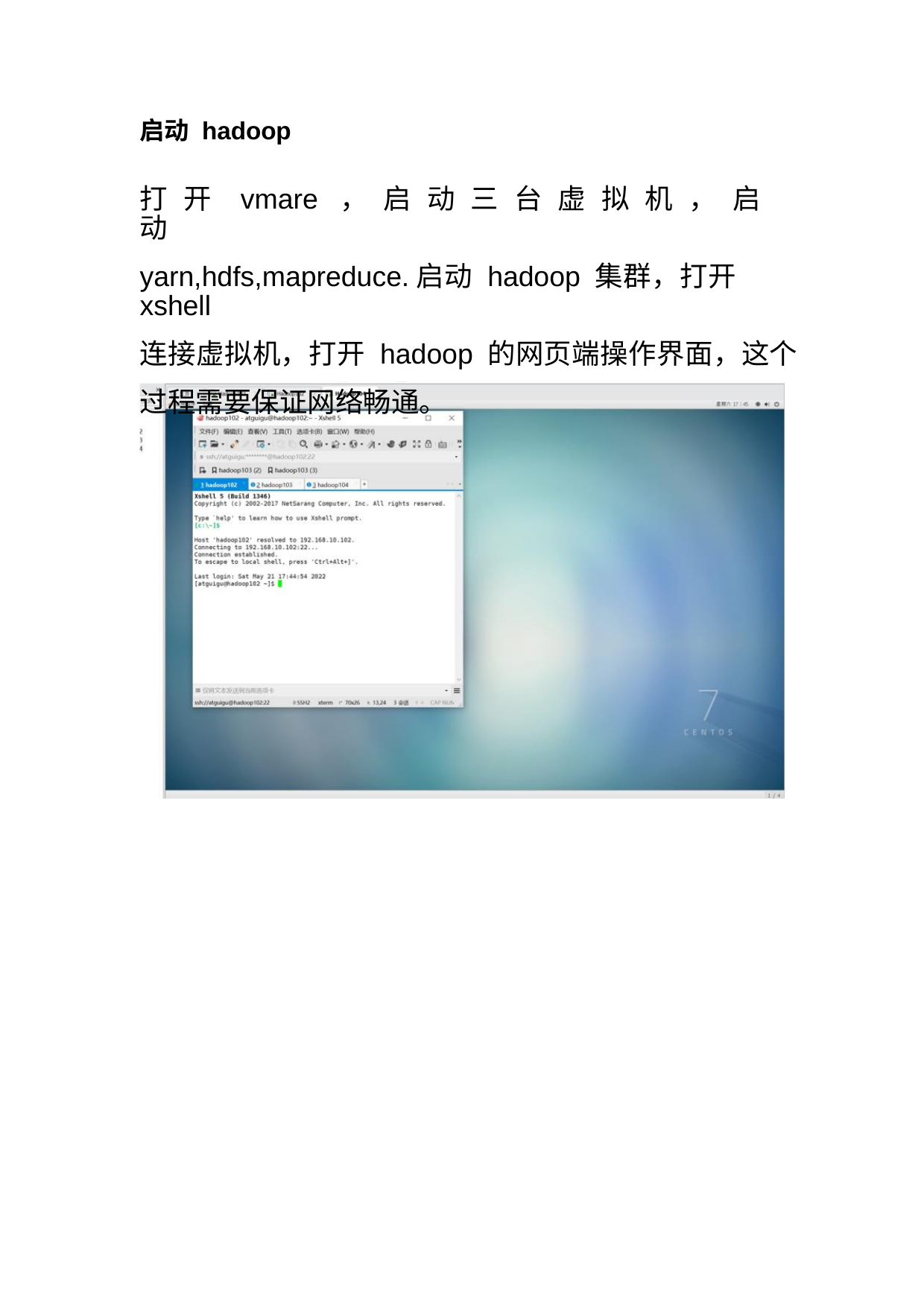

启动 hadoop
打 开 vmare ， 启 动 三 台 虚 拟 机 ， 启 动
yarn,hdfs,mapreduce.启动 hadoop 集群，打开 xshell
连接虚拟机，打开 hadoop 的网页端操作界面，这个
过程需要保证网络畅通。